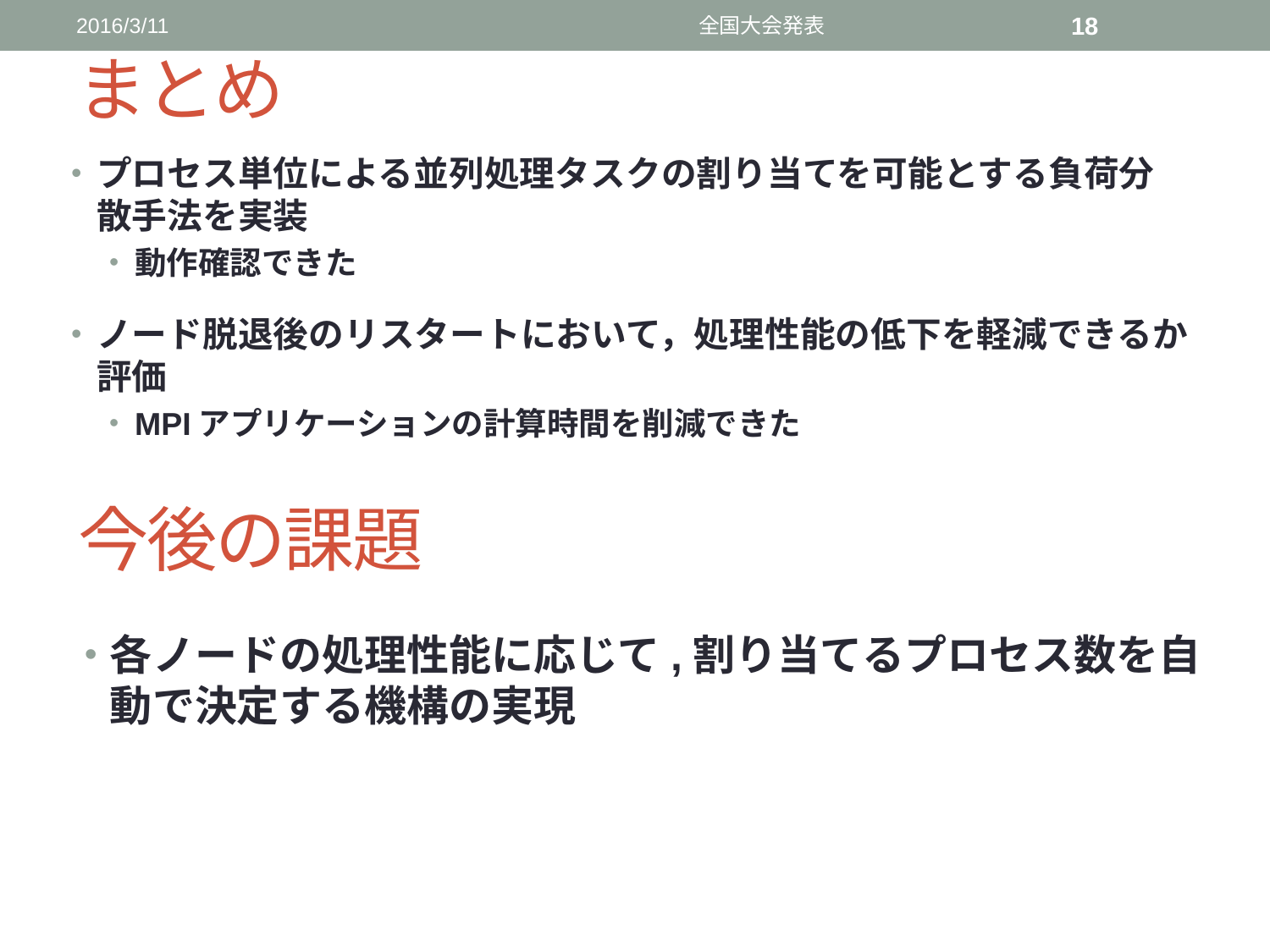

2016/3/11
全国大会発表
18
まとめ

プロセス単位による並列処理タスクの割り当てを可能とする負荷分散手法を実装
動作確認できた

ノード脱退後のリスタートにおいて，処理性能の低下を軽減できるか評価
MPIアプリケーションの計算時間を削減できた
今後の課題
各ノードの処理性能に応じて,割り当てるプロセス数を自動で決定する機構の実現